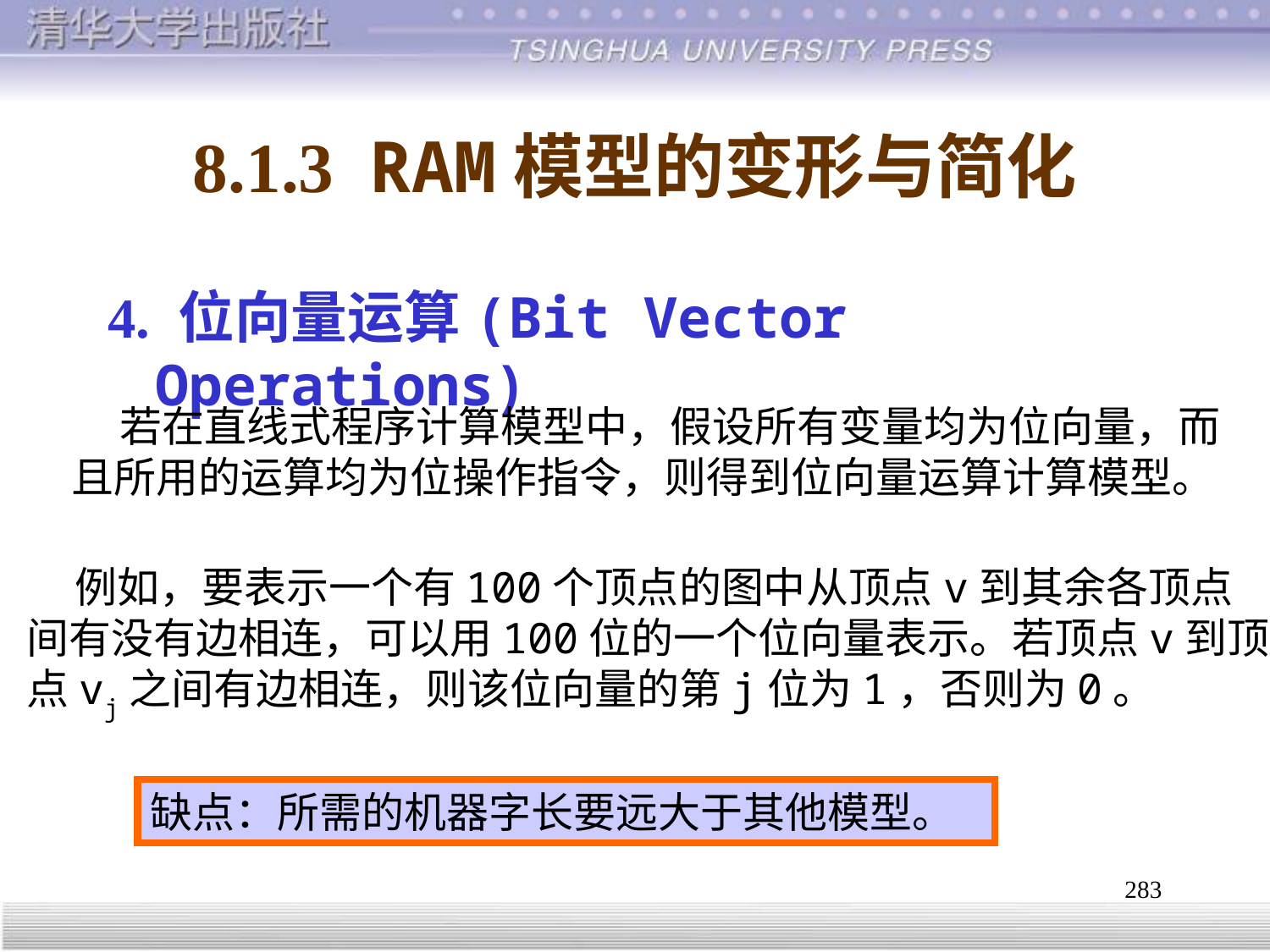

# 8.1.3  RAM模型的变形与简化
4. 位向量运算(Bit Vector Operations)
    若在直线式程序计算模型中，假设所有变量均为位向量，而
且所用的运算均为位操作指令，则得到位向量运算计算模型。
    例如，要表示一个有100个顶点的图中从顶点v到其余各顶点
间有没有边相连，可以用100位的一个位向量表示。若顶点v到顶
点vj之间有边相连，则该位向量的第j位为1，否则为0。
缺点：所需的机器字长要远大于其他模型。
283